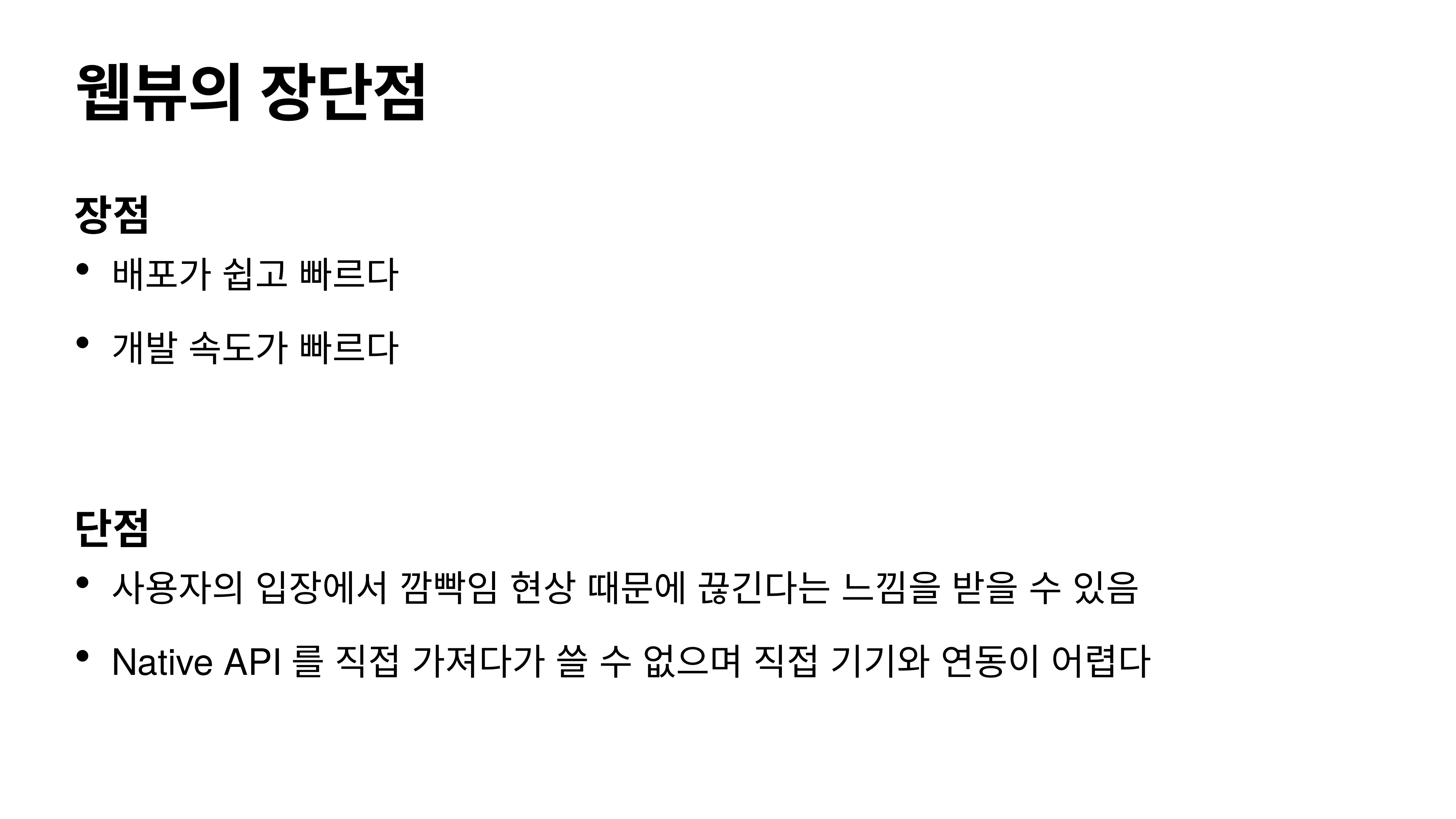

# 웹뷰의 장단점
장점
배포가 쉽고 빠르다
개발 속도가 빠르다
단점
사용자의 입장에서 깜빡임 현상 때문에 끊긴다는 느낌을 받을 수 있음
Native API를 직접 가져다가 쓸 수 없으며 직접 기기와 연동이 어렵다